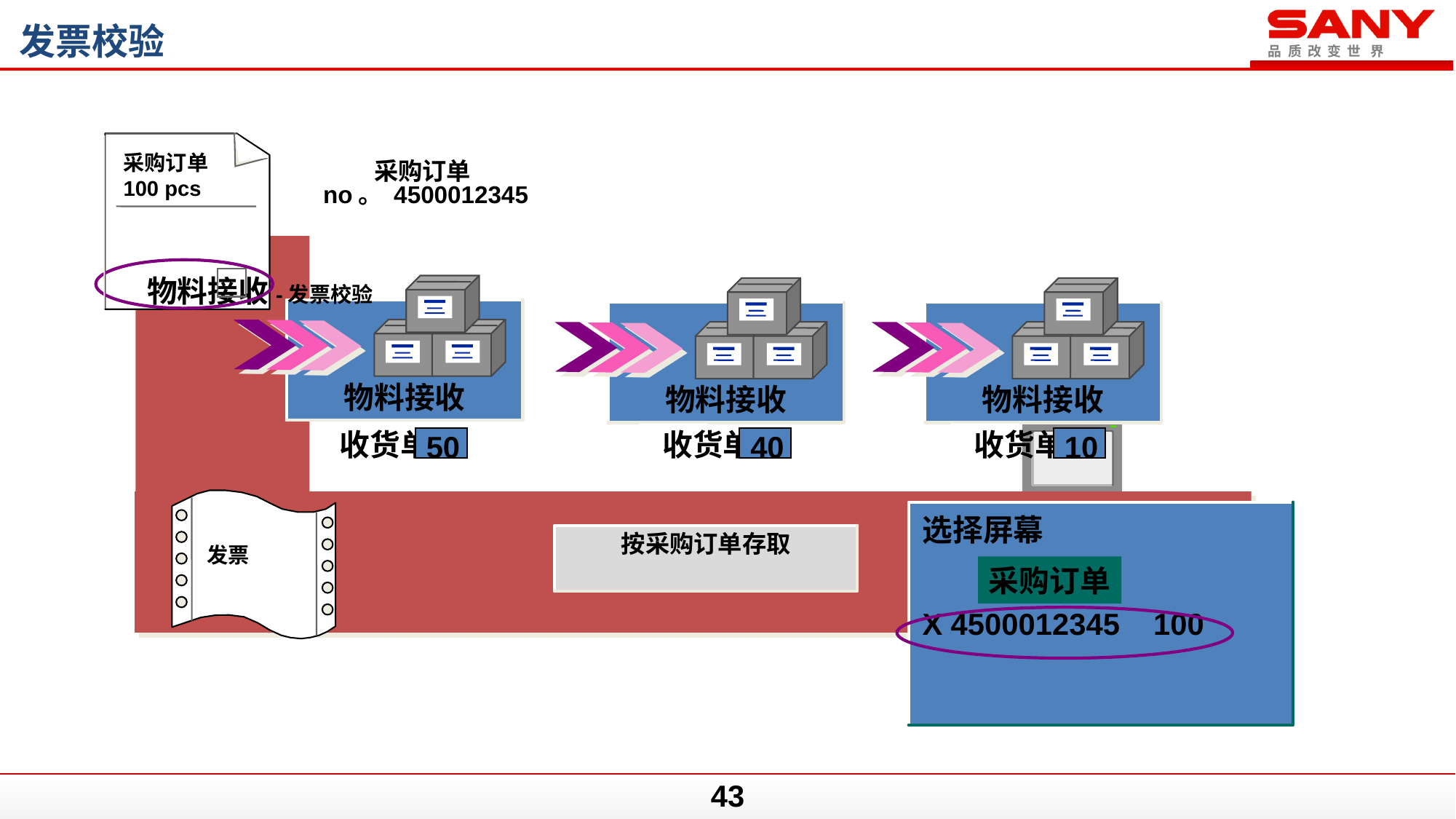

发票校验

采购订单
100 pcs
采购订单
 no。 4500012345

 物料接收-发票校验

物料接收

物料接收

物料接收

 收货单1
 收货单2
 收货单3
50
40
10

选择屏幕

X 4500012345    100

发票

按采购订单存取

采购订单